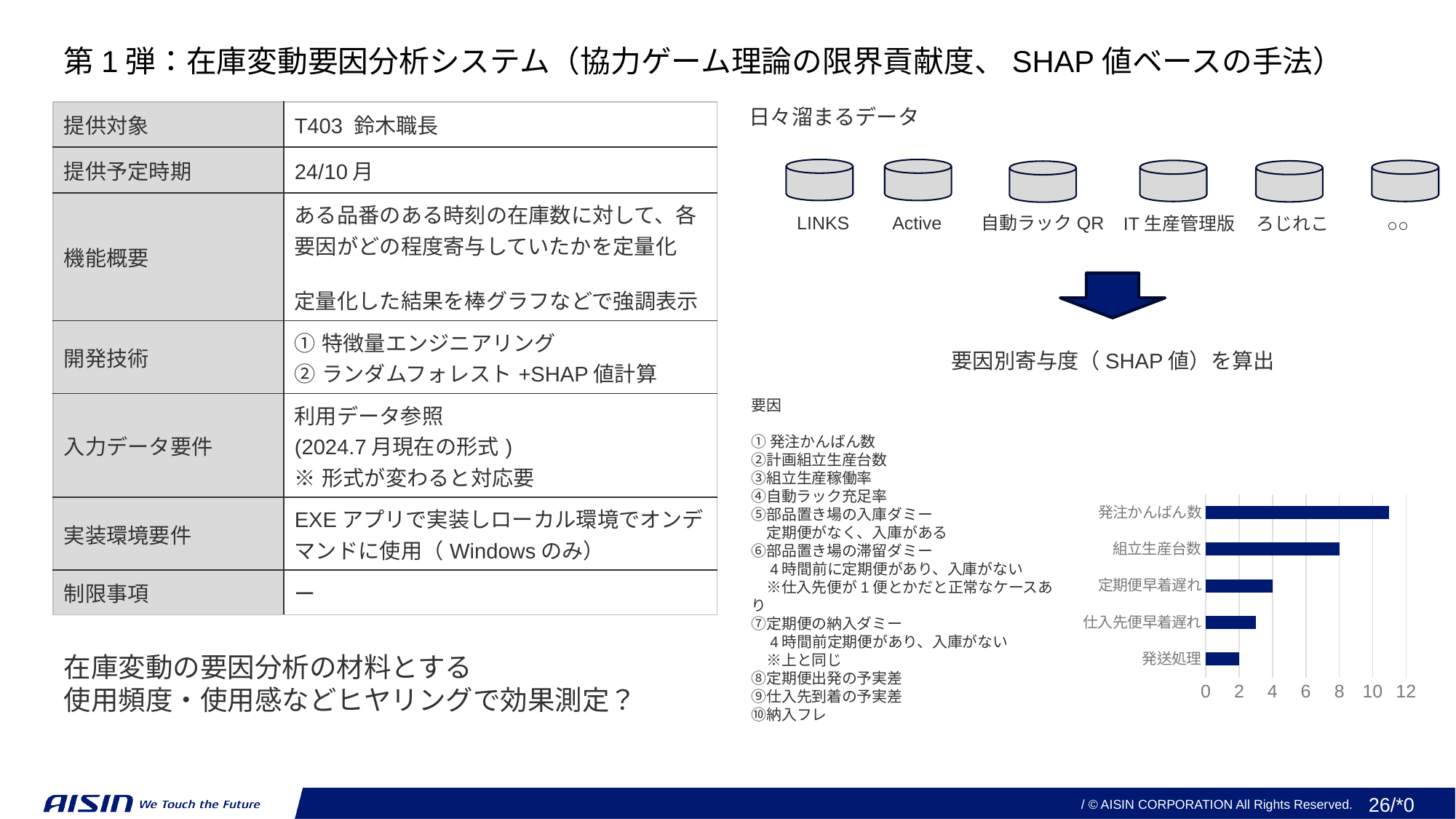

第1弾：在庫変動要因分析システム（協力ゲーム理論の限界貢献度、SHAP値ベースの手法）
日々溜まるデータ
| 提供対象 | T403 鈴木職長 |
| --- | --- |
| 提供予定時期 | 24/10月 |
| 機能概要 | ある品番のある時刻の在庫数に対して、各要因がどの程度寄与していたかを定量化 定量化した結果を棒グラフなどで強調表示 |
| 開発技術 | ➀特徴量エンジニアリング ➁ランダムフォレスト+SHAP値計算 |
| 入力データ要件 | 利用データ参照 (2024.7月現在の形式) ※形式が変わると対応要 |
| 実装環境要件 | EXEアプリで実装しローカル環境でオンデマンドに使用（Windowsのみ） |
| 制限事項 | ー |

LINKS
自動ラックQR
Active
ろじれこ
IT生産管理版
○○

要因別寄与度（SHAP値）を算出
要因

①発注かんばん数
②計画組立生産台数
③組立生産稼働率
④自動ラック充足率
⑤部品置き場の入庫ダミー
　定期便がなく、入庫がある
⑥部品置き場の滞留ダミー
　4時間前に定期便があり、入庫がない
　※仕入先便が1便とかだと正常なケースあり
⑦定期便の納入ダミー
　4時間前定期便があり、入庫がない
　※上と同じ
⑧定期便出発の予実差
⑨仕入先到着の予実差
⑩納入フレ

### Chart

| Category | 系列 1 |
|---|---|
| 発送処理 | 2.0 |
| 仕入先便早着遅れ | 3.0 |
| 定期便早着遅れ | 4.0 |
| 組立生産台数 | 8.0 |
| 発注かんばん数 | 11.0 |
在庫変動の要因分析の材料とする
使用頻度・使用感などヒヤリングで効果測定？